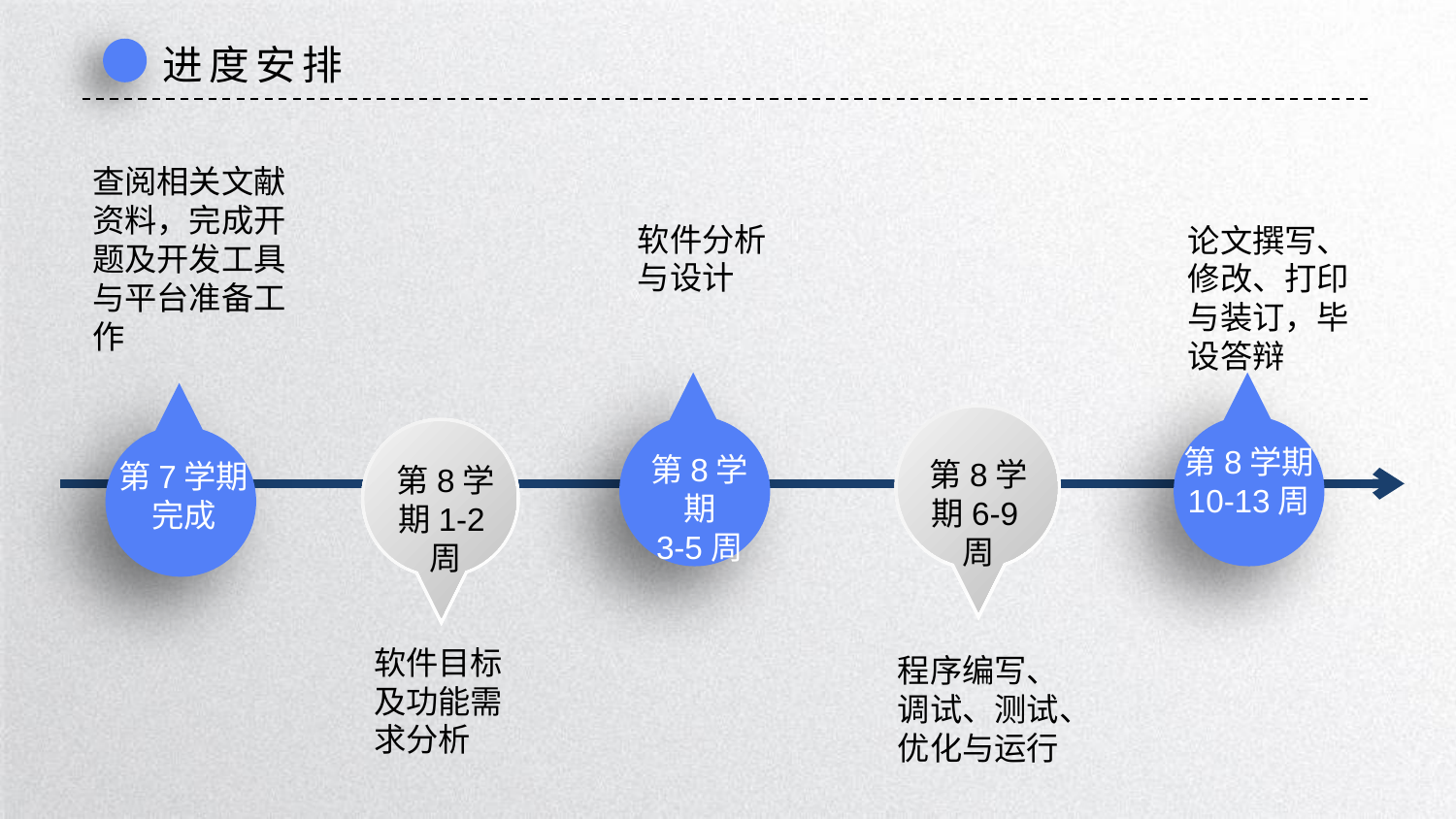

进度安排

查阅相关文献资料，完成开题及开发工具与平台准备工作
软件分析与设计
论文撰写、修改、打印与装订，毕设答辩

第8学期
10-13周
第8学期
3-5周
第8学期6-9周
第7学期完成
第8学期1-2周
软件目标及功能需求分析
程序编写、调试、测试、优化与运行
延时符